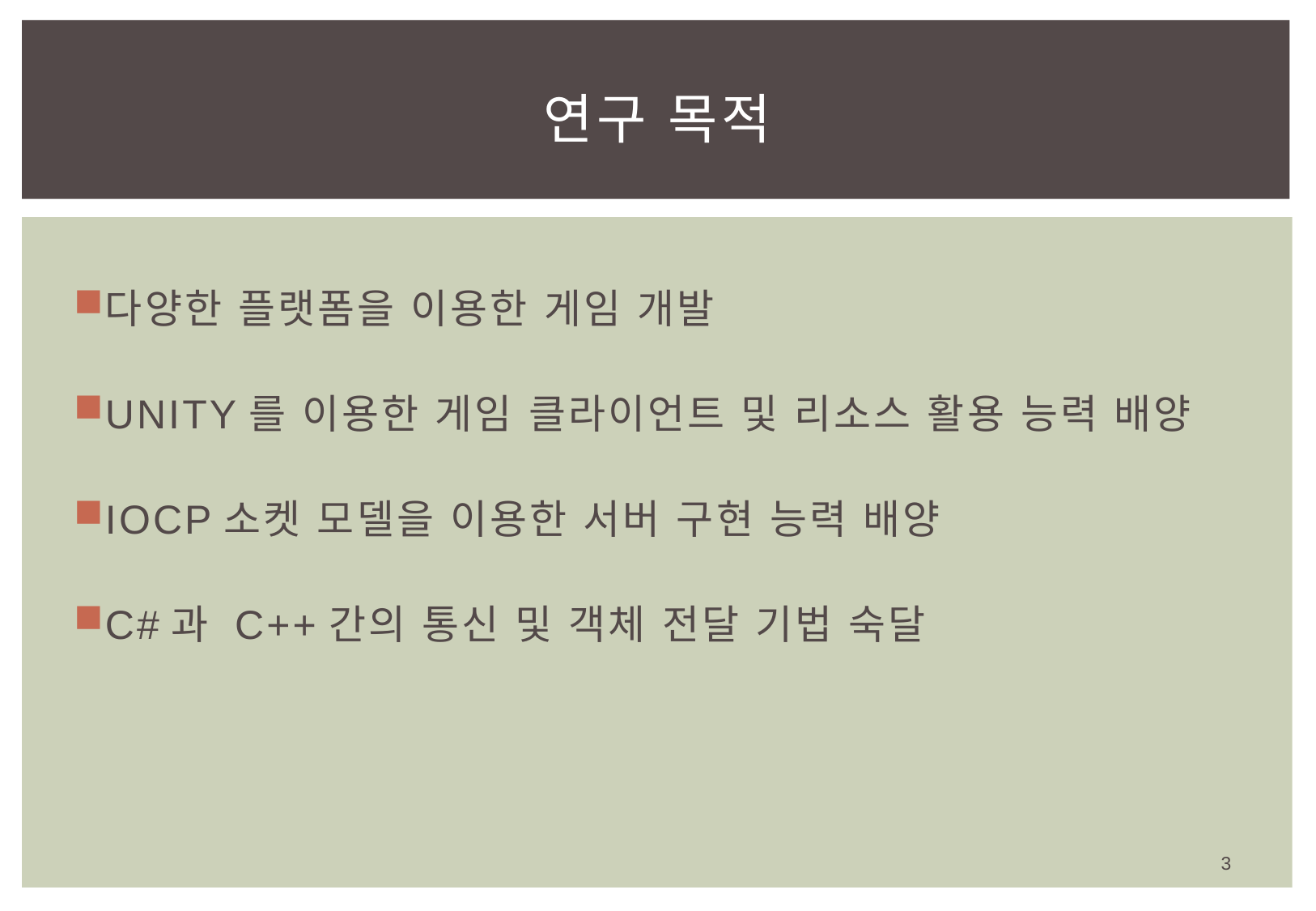

# 연구 목적
다양한 플랫폼을 이용한 게임 개발
UNITY를 이용한 게임 클라이언트 및 리소스 활용 능력 배양
IOCP소켓 모델을 이용한 서버 구현 능력 배양
C#과 C++간의 통신 및 객체 전달 기법 숙달

3